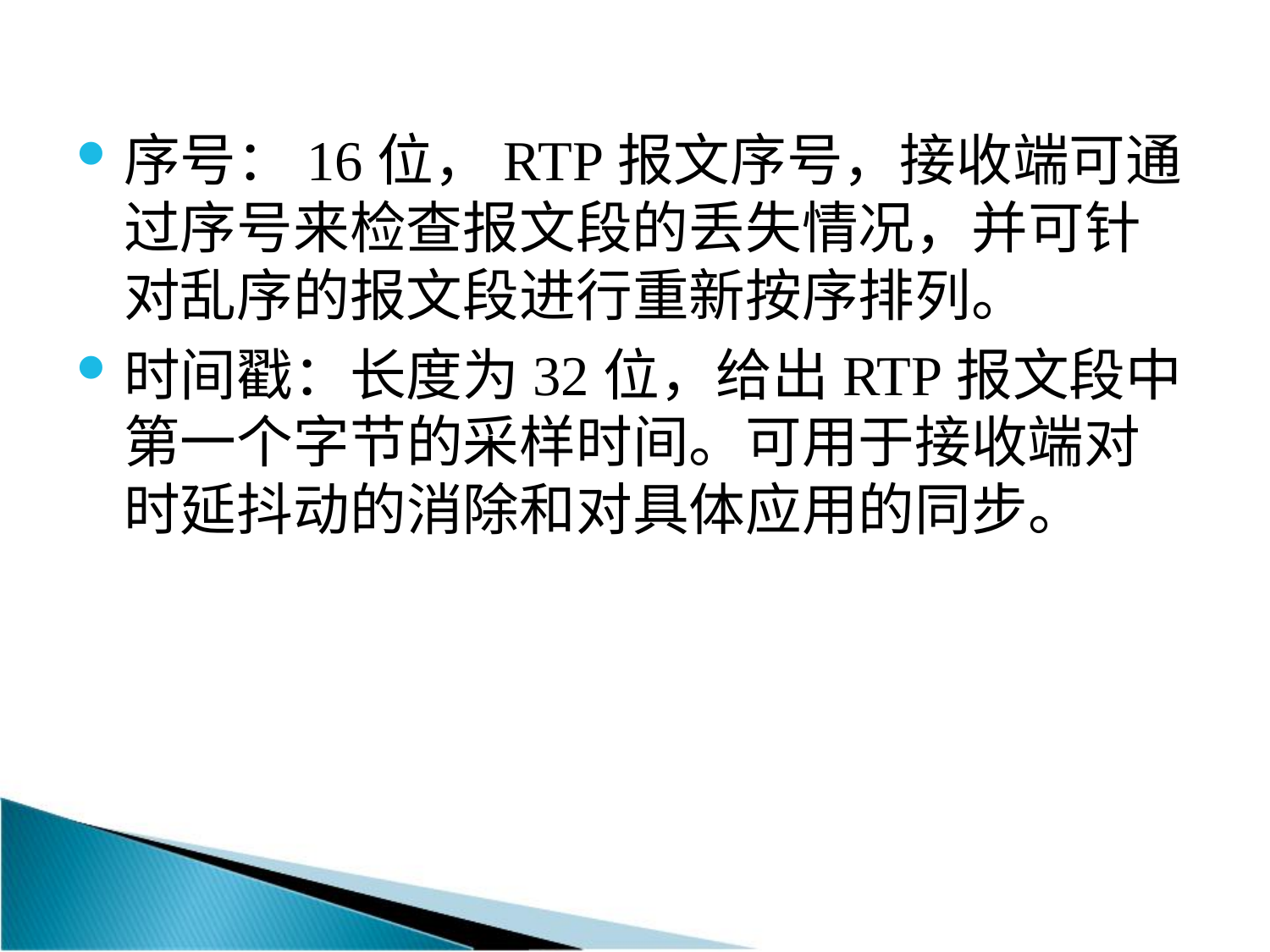

序号：16位，RTP报文序号，接收端可通过序号来检查报文段的丢失情况，并可针对乱序的报文段进行重新按序排列。
时间戳：长度为32位，给出RTP报文段中第一个字节的采样时间。可用于接收端对时延抖动的消除和对具体应用的同步。